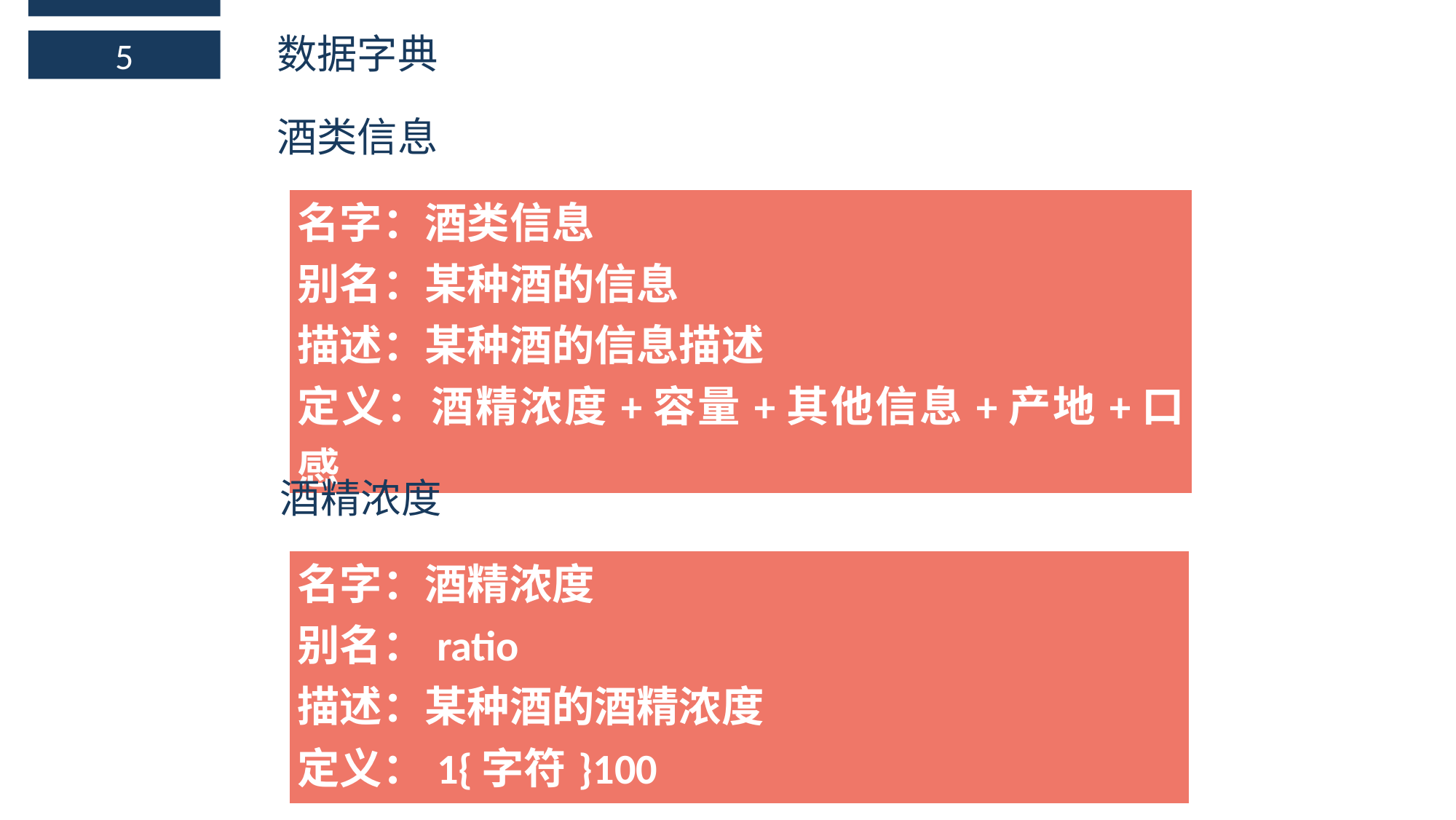

数据字典
5
酒类信息
| 名字：酒类信息 别名：某种酒的信息 描述：某种酒的信息描述 定义：酒精浓度+容量+其他信息+产地+口感 被引用的位置：在已查询出的酒类信息页面中 |
| --- |
酒精浓度
| 名字：酒精浓度 别名：ratio 描述：某种酒的酒精浓度 定义：1{字符}100 被引用的位置：在已查询出的酒类信息页面中 |
| --- |